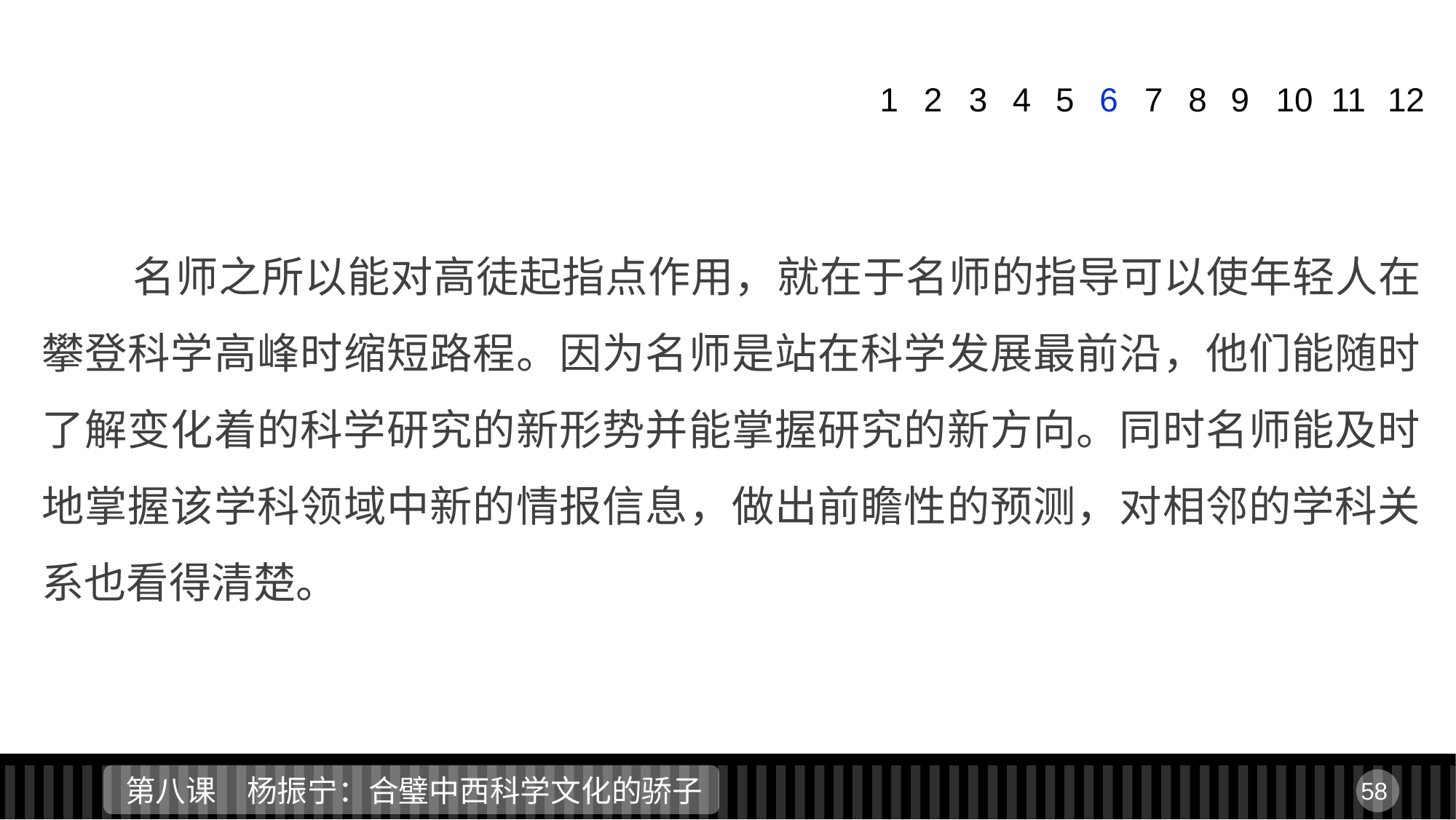

1
2
3
4
5
6
7
8
9
11
12
10
        名师之所以能对高徒起指点作用，就在于名师的指导可以使年轻人在攀登科学高峰时缩短路程。因为名师是站在科学发展最前沿，他们能随时了解变化着的科学研究的新形势并能掌握研究的新方向。同时名师能及时地掌握该学科领域中新的情报信息，做出前瞻性的预测，对相邻的学科关系也看得清楚。